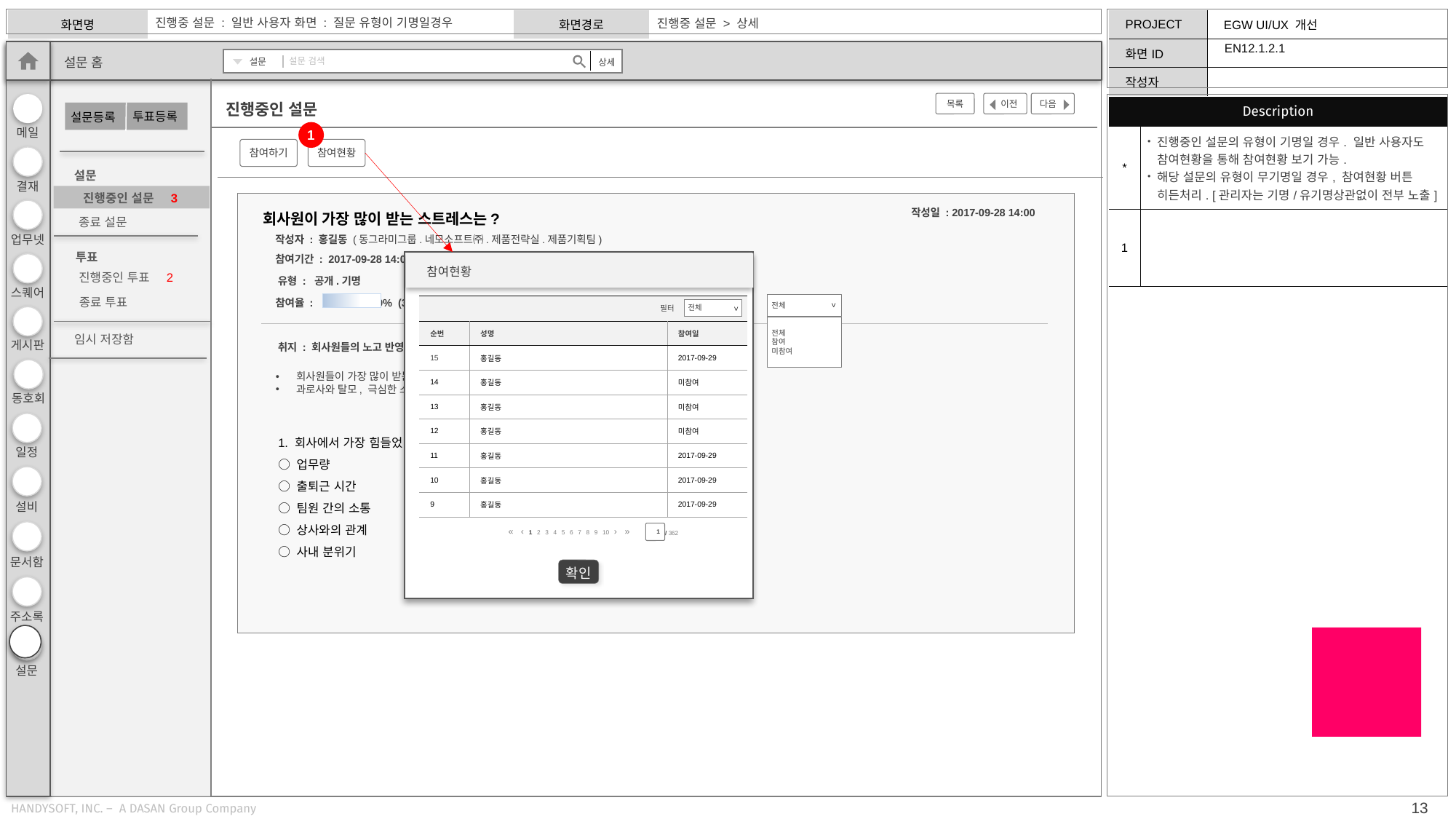

진행중 설문 : 일반 사용자 화면 : 질문 유형이 기명일경우
진행중 설문 > 상세
EN12.1.2.1

설문

설문 검색
상세
설문 홈

투표등록
설문등록
설문

진행중인 설문    3
종료 설문
투표
진행중인 투표    2
종료 투표
임시 저장함
목록

이전

다음

| Description |  |
| --- | --- |
| \* | 진행중인 설문의 유형이 기명일 경우. 일반 사용자도 참여현황을 통해 참여현황 보기 가능. 해당 설문의 유형이 무기명일 경우, 참여현황 버튼 히든처리. [관리자는 기명/유기명상관없이 전부 노출] |
| 1 |  |
진행중인 설문
1

참여하기

참여현황

작성일 : 2017-09-28 14:00
회사원이 가장 많이 받는 스트레스는?
작성자 : 홍길동 (동그라미그룹.네모소프트㈜.제품전략실.제품기획팀)
참여기간 :  2017-09-28 14:00 ~ 2017-09-29 15:00

참여현황
유형 :  공개.기명

결과 보기
참여율 :                    50%  (3/6명)

>
전체
|  |  |  |
| --- | --- | --- |
| 순번 | 성명 | 참여일 |
| 15 | 홍길동 | 2017-09-29 |
| 14 | 홍길동 | 미참여 |
| 13 | 홍길동 | 미참여 |
| 12 | 홍길동 | 미참여 |
| 11 | 홍길동 | 2017-09-29 |
| 10 | 홍길동 | 2017-09-29 |
| 9 | 홍길동 | 2017-09-29 |
>
전체
필터
전체
참여
미참여
취지 : 회사원들의 노고 반영
회사원들이 가장 많이 받는 다는 스트레스의 원인
과로사와 탈모, 극심한 스트레스성 위염의 발생
1. 회사에서 가장 힘들었던 문제는 ?
○ 업무량
○ 출퇴근 시간
○ 팀원 간의 소통
○ 상사와의 관계
○ 사내 분위기

1
/ 362
«   ‹   1   2   3   4   5   6   7   8   9   10   ›   »
확인